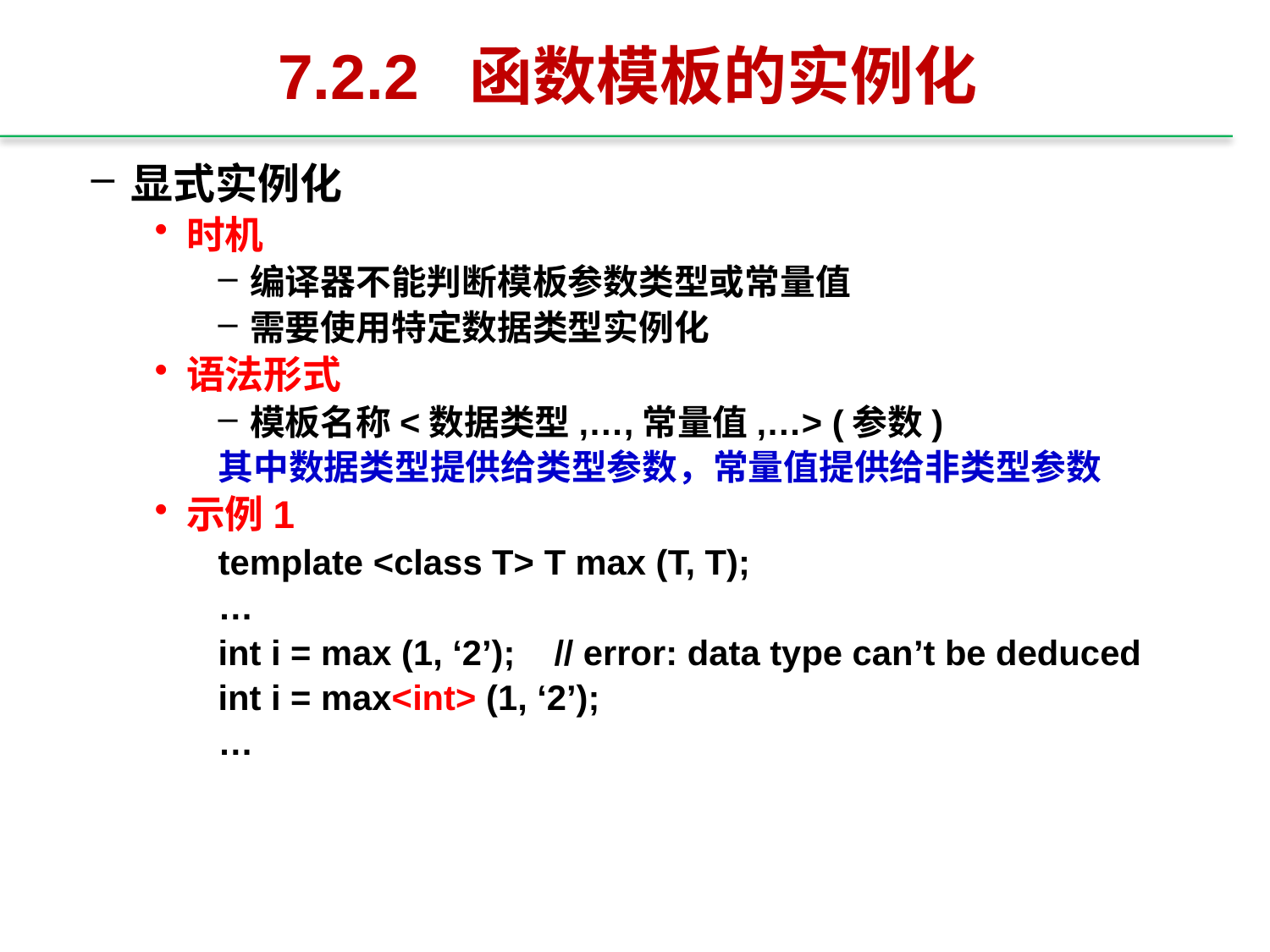

# 7.2.2  函数模板的实例化
显式实例化
时机
编译器不能判断模板参数类型或常量值
需要使用特定数据类型实例化
语法形式
模板名称<数据类型,…,常量值,…> (参数)
其中数据类型提供给类型参数，常量值提供给非类型参数
示例1
template <class T> T max (T, T);
…
int i = max (1, ‘2’);    // error: data type can’t be deduced
int i = max<int> (1, ‘2’);
…